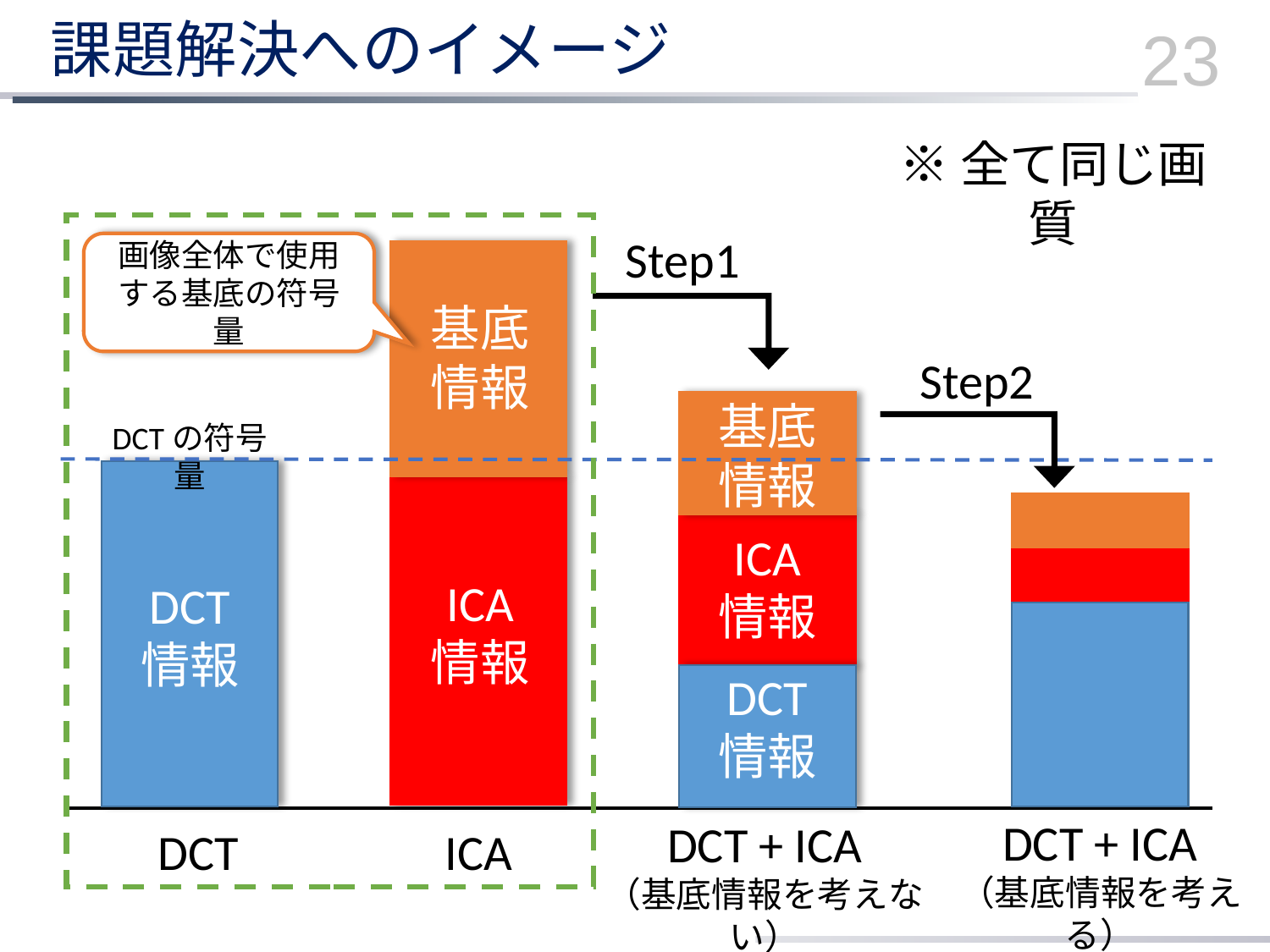

# 課題解決へのイメージ
23
※全て同じ画質

Step1
画像全体で使用する基底の符号量

基底
情報

Step2
基底
情報

DCTの符号量

ICA
情報
ICA
情報
DCT
情報
DCT
情報

DCT + ICA
（基底情報を考える）
DCT + ICA
（基底情報を考えない）
DCT
ICA